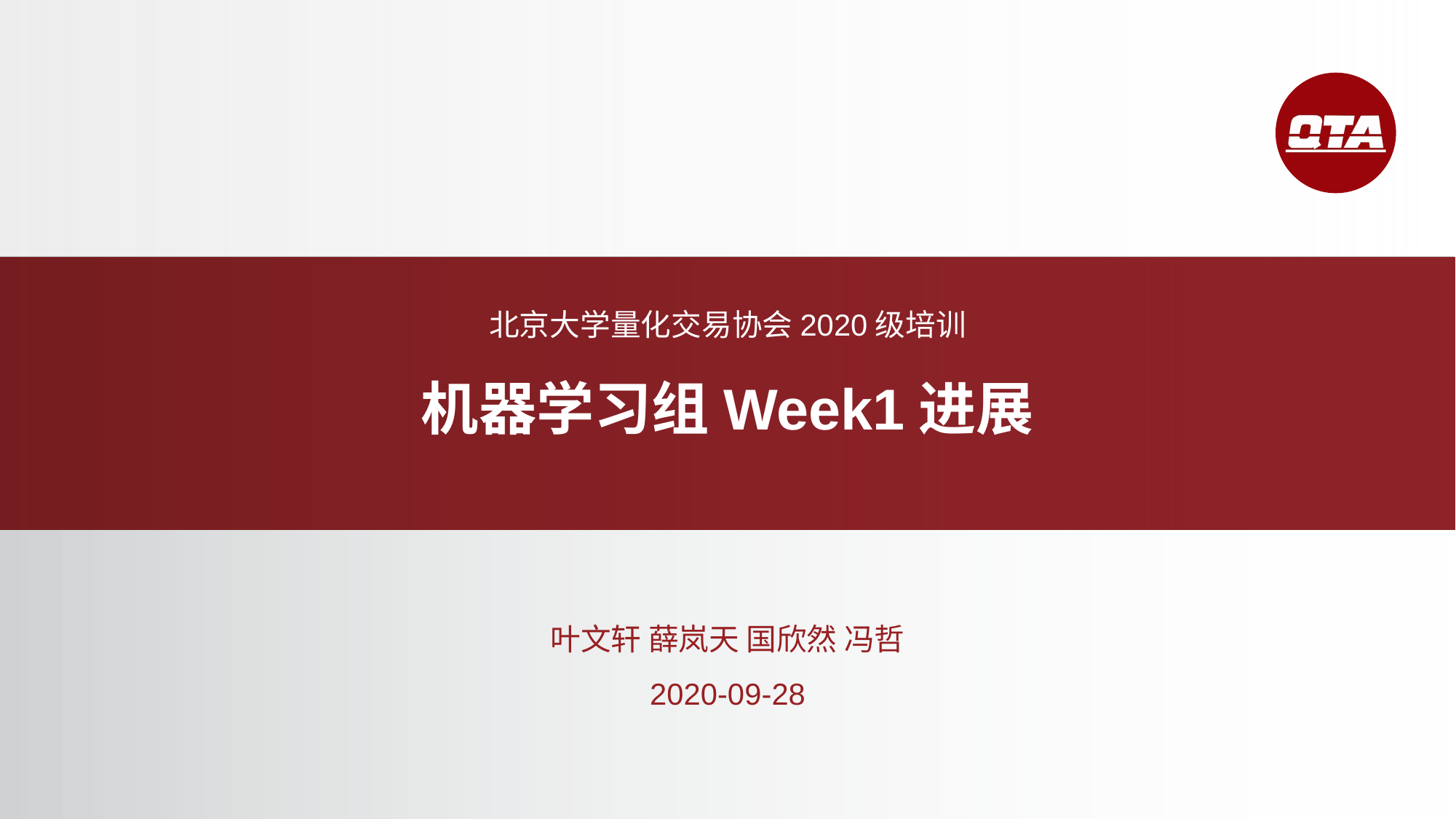

北京大学量化交易协会2020级培训
机器学习组Week1进展
叶文轩 薛岚天 国欣然 冯哲
2020-09-28